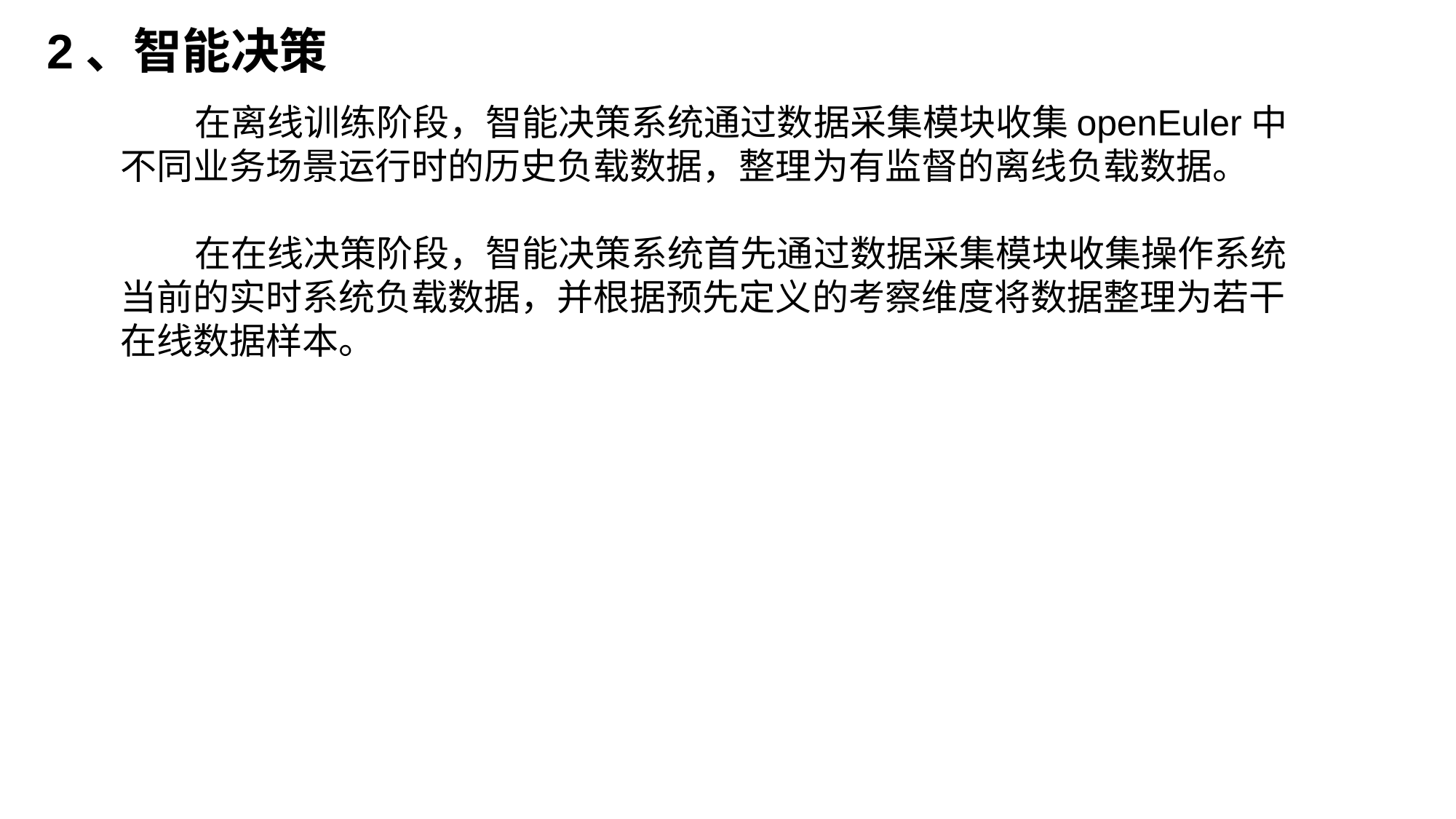

2、智能决策
        在离线训练阶段，智能决策系统通过数据采集模块收集openEuler中不同业务场景运行时的历史负载数据，整理为有监督的离线负载数据。

        在在线决策阶段，智能决策系统首先通过数据采集模块收集操作系统当前的实时系统负载数据，并根据预先定义的考察维度将数据整理为若干在线数据样本。